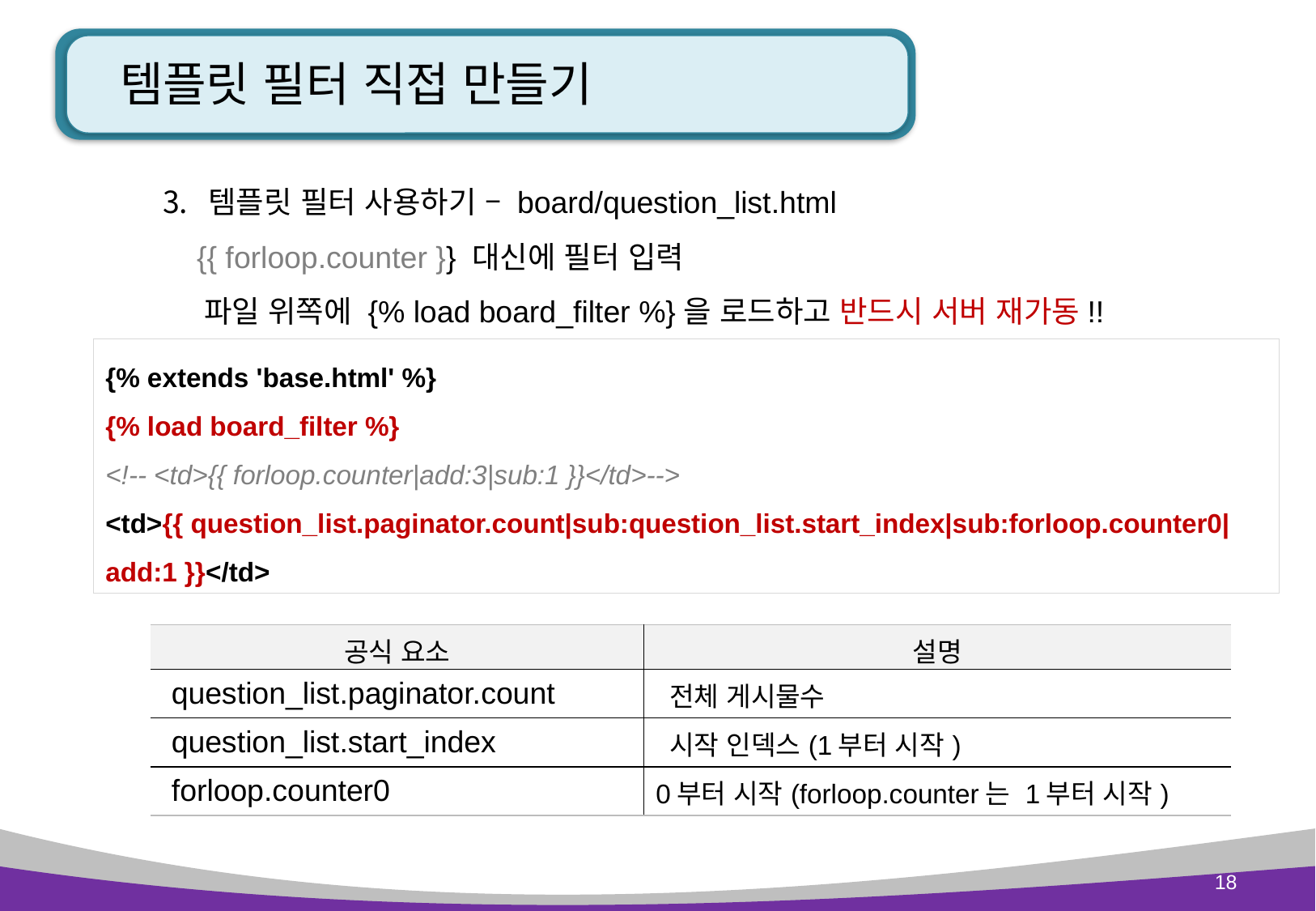

# 템플릿 필터 직접 만들기
템플릿 필터 사용하기 – board/question_list.html
    {{ forloop.counter }} 대신에 필터 입력
    파일 위쪽에 {% load board_filter %}을 로드하고 반드시 서버 재가동!!

{% extends 'base.html' %}
{% load board_filter %}
<!-- <td>{{ forloop.counter|add:3|sub:1 }}</td>-->
<td>{{ question_list.paginator.count|sub:question_list.start_index|sub:forloop.counter0|add:1 }}</td>
| 공식 요소 | 설명 |
| --- | --- |
| question\_list.paginator.count | 전체 게시물수 |
| question\_list.start\_index | 시작 인덱스(1부터 시작) |
| forloop.counter0 | 0부터 시작(forloop.counter는 1부터 시작) |
18